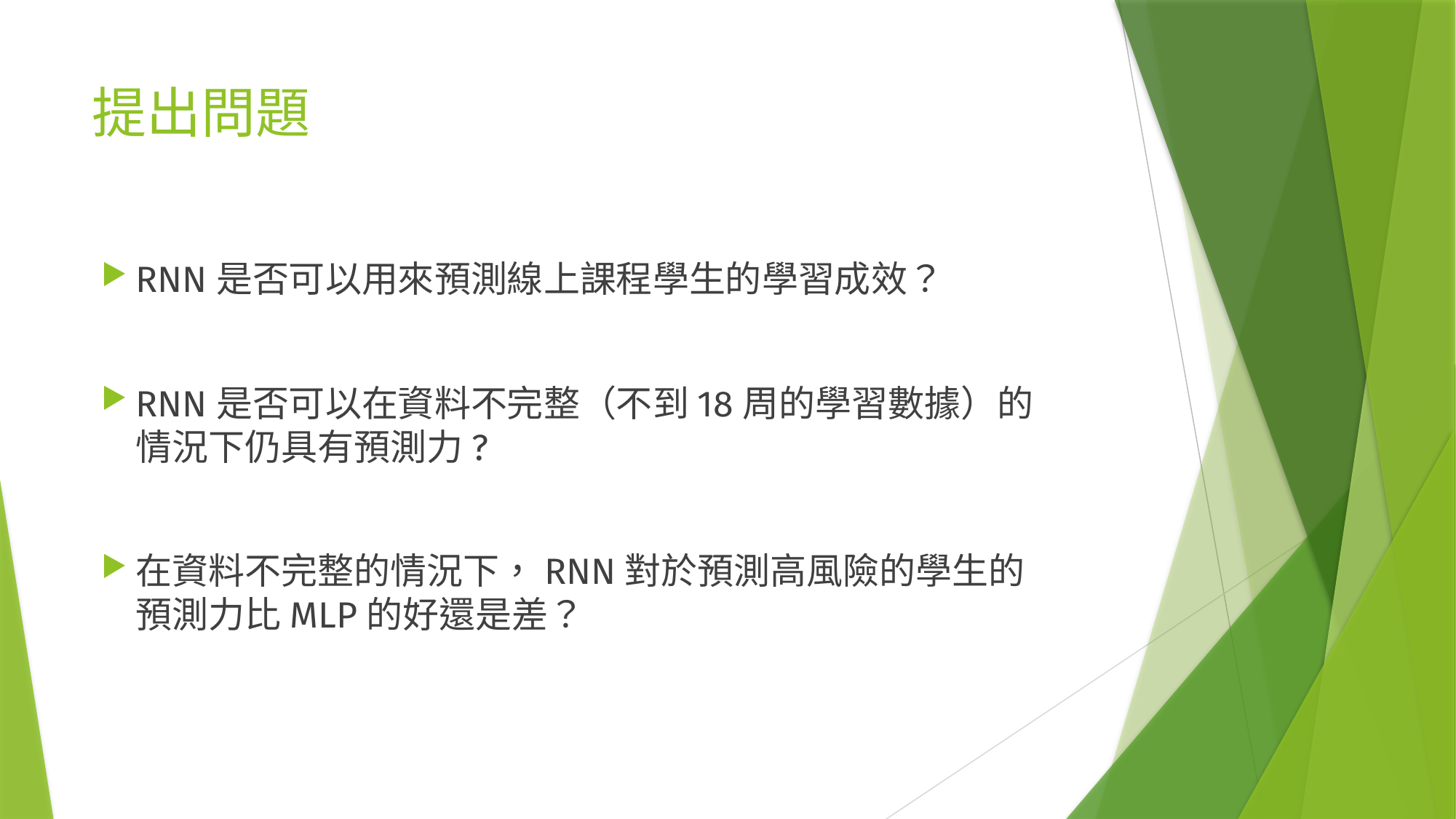

# 提出問題
RNN是否可以用來預測線上課程學生的學習成效？

RNN是否可以在資料不完整（不到18周的學習數據）的情況下仍具有預測力?

在資料不完整的情況下，RNN對於預測高風險的學生的預測力比MLP的好還是差？